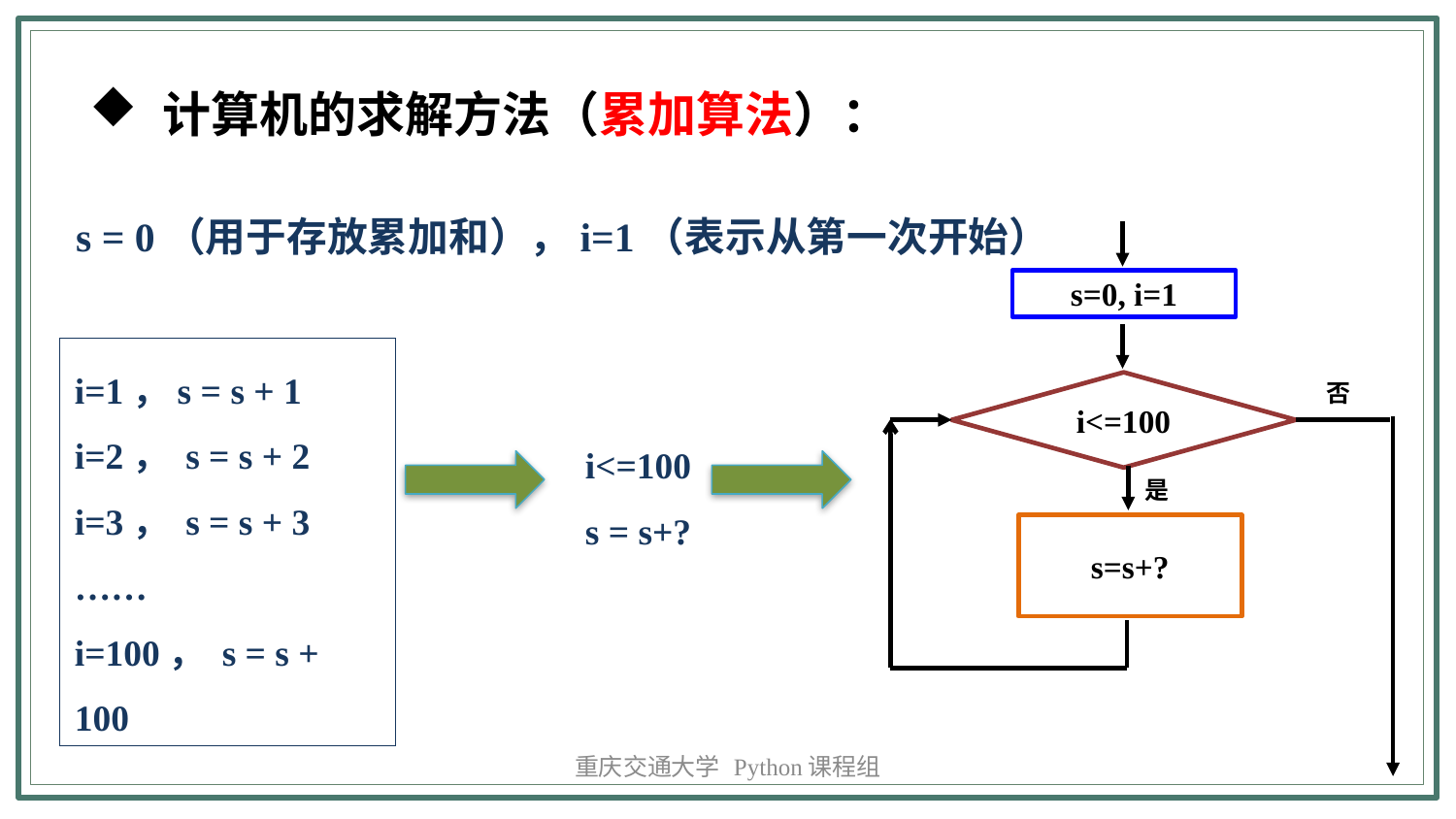

计算机的求解方法（累加算法）：
s = 0（用于存放累加和），i=1（表示从第一次开始）
s=0, i=1
i<=100
否
是
s=s+?
i=1，s = s + 1
i=2， s = s + 2
i=3， s = s + 3
……
i=100， s = s + 100
i<=100
s = s+?

重庆交通大学 Python课程组